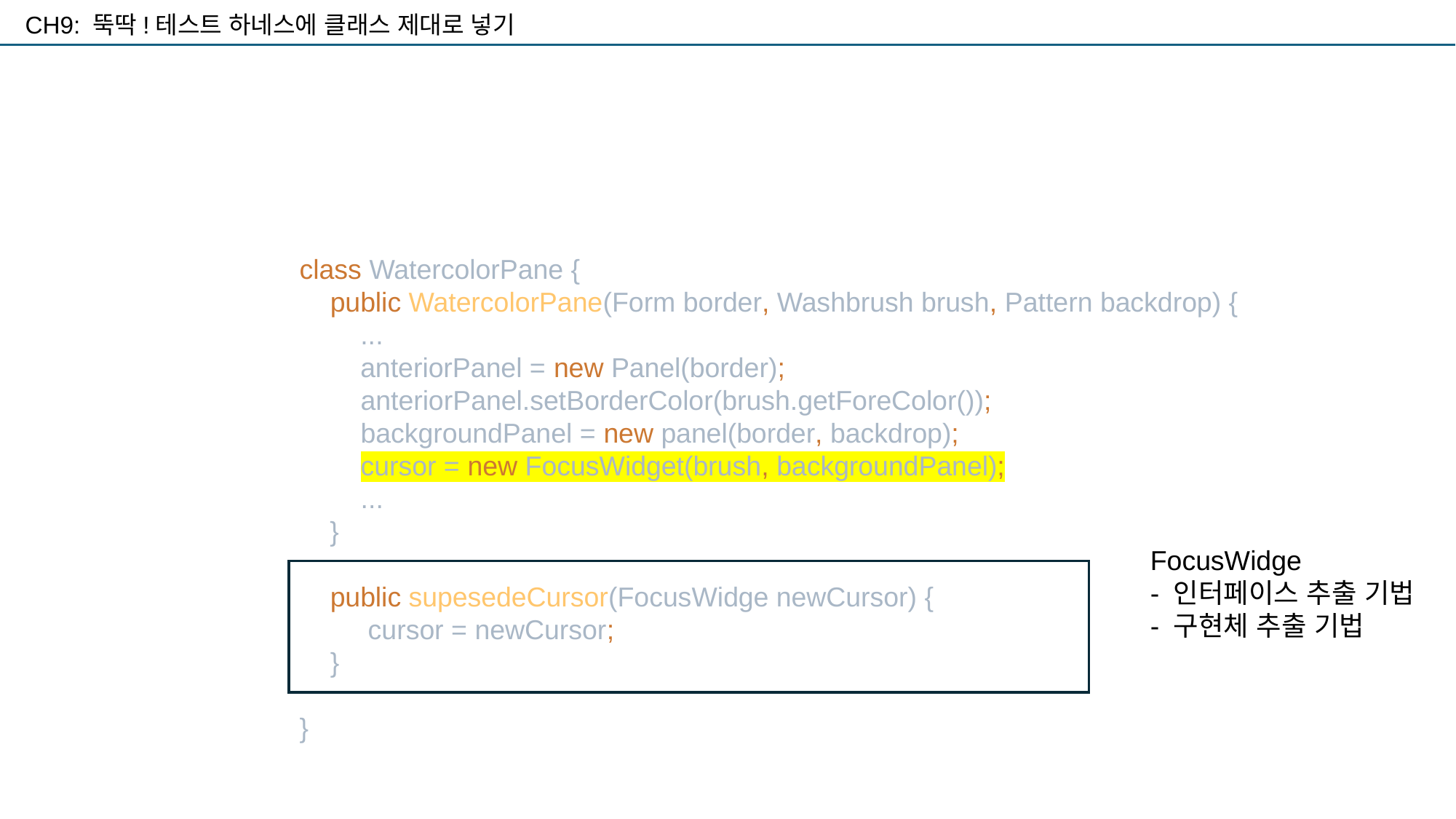

CH9: 뚝딱!테스트 하네스에 클래스 제대로 넣기
class WatercolorPane {
    public WatercolorPane(Form border, Washbrush brush, Pattern backdrop) {
        ...
        anteriorPanel = new Panel(border);
        anteriorPanel.setBorderColor(brush.getForeColor());
        backgroundPanel = new panel(border, backdrop);
        cursor = new FocusWidget(brush, backgroundPanel);
        ...
    }

    public supesedeCursor(FocusWidge newCursor) {
         cursor = newCursor;
    }
}
FocusWidge
- 인터페이스 추출 기법
- 구현체 추출 기법